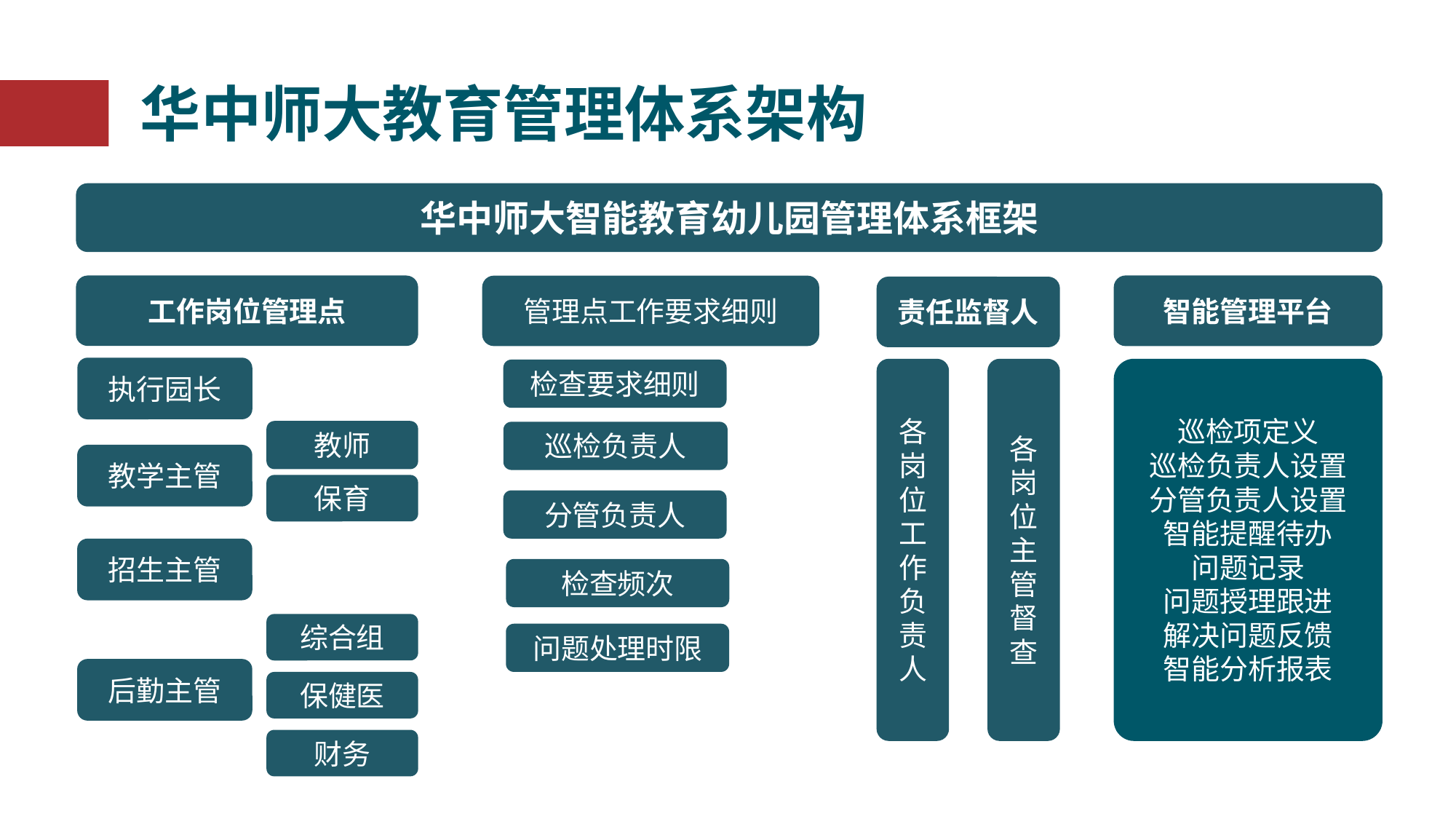

华中师大教育管理体系架构

华中师大智能教育幼儿园管理体系框架
工作岗位管理点
智能管理平台
管理点工作要求细则
责任监督人
执行园长
各岗位工作负责人
各岗位主管督查
巡检项定义
巡检负责人设置
分管负责人设置
智能提醒待办
问题记录
问题授理跟进
解决问题反馈
智能分析报表
检查要求细则
教师
巡检负责人
教学主管
保育
分管负责人
招生主管
检查频次
综合组
问题处理时限
后勤主管
保健医
财务